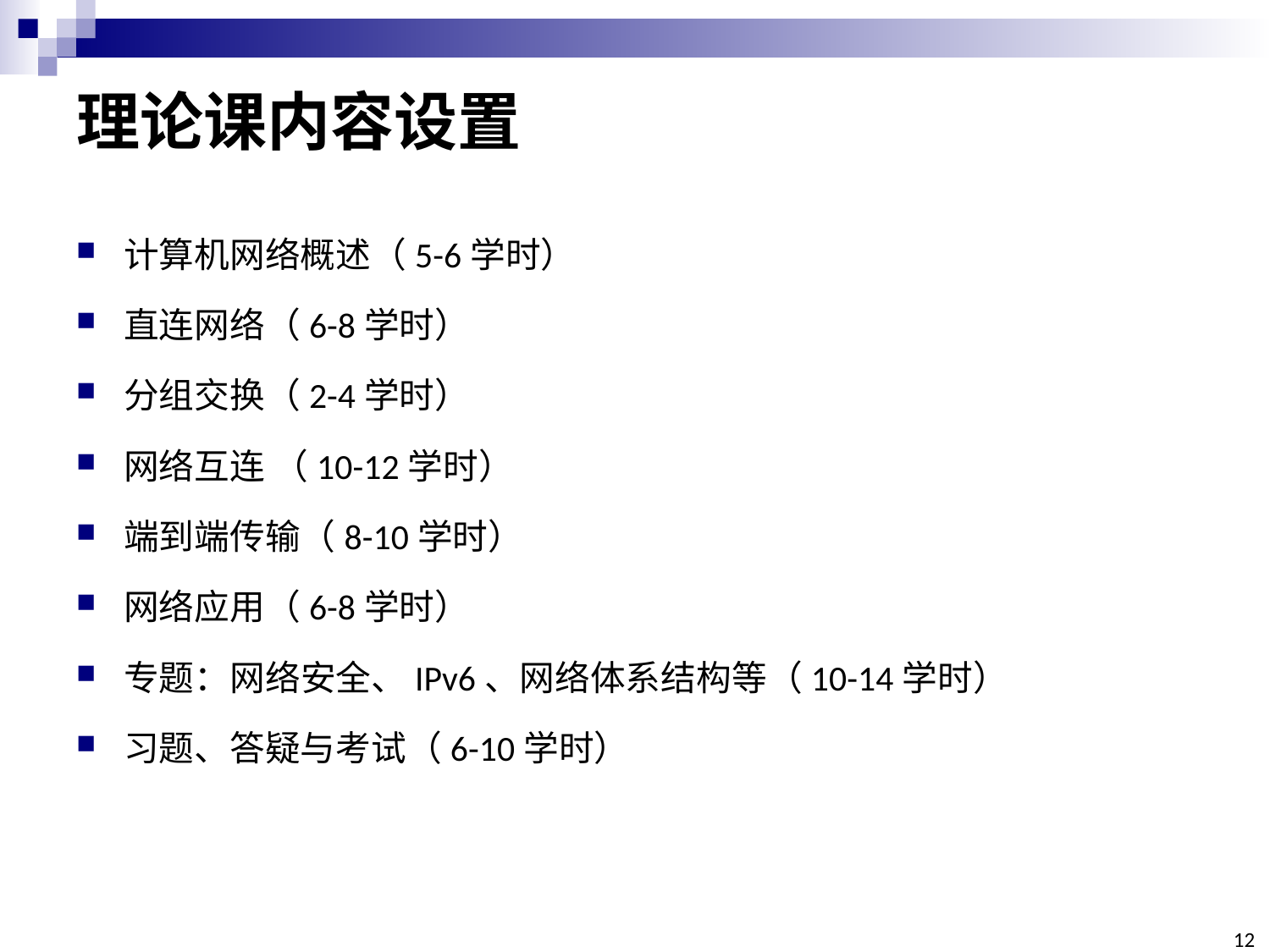

# 理论课内容设置
计算机网络概述（5-6学时）
直连网络（6-8学时）
分组交换（2-4学时）
网络互连 （10-12学时）
端到端传输（8-10学时）
网络应用（6-8学时）
专题：网络安全、IPv6、网络体系结构等（10-14学时）
习题、答疑与考试（6-10学时）
12